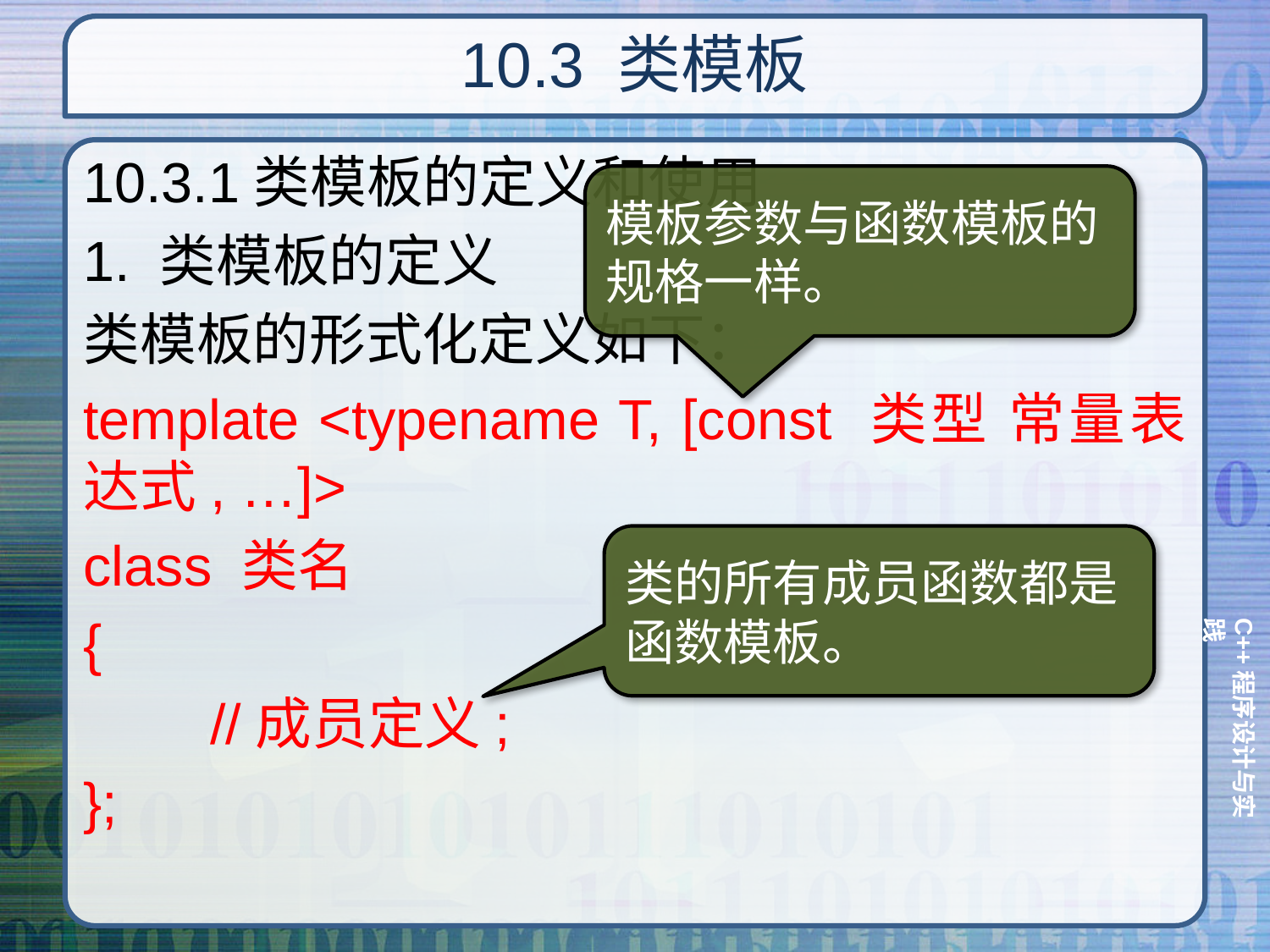

# 10.3 类模板
10.3.1类模板的定义和使用
1. 类模板的定义
类模板的形式化定义如下：
template <typename T, [const 类型 常量表达式, …]>
class 类名
{
	//成员定义;
};
模板参数与函数模板的规格一样。
类的所有成员函数都是函数模板。